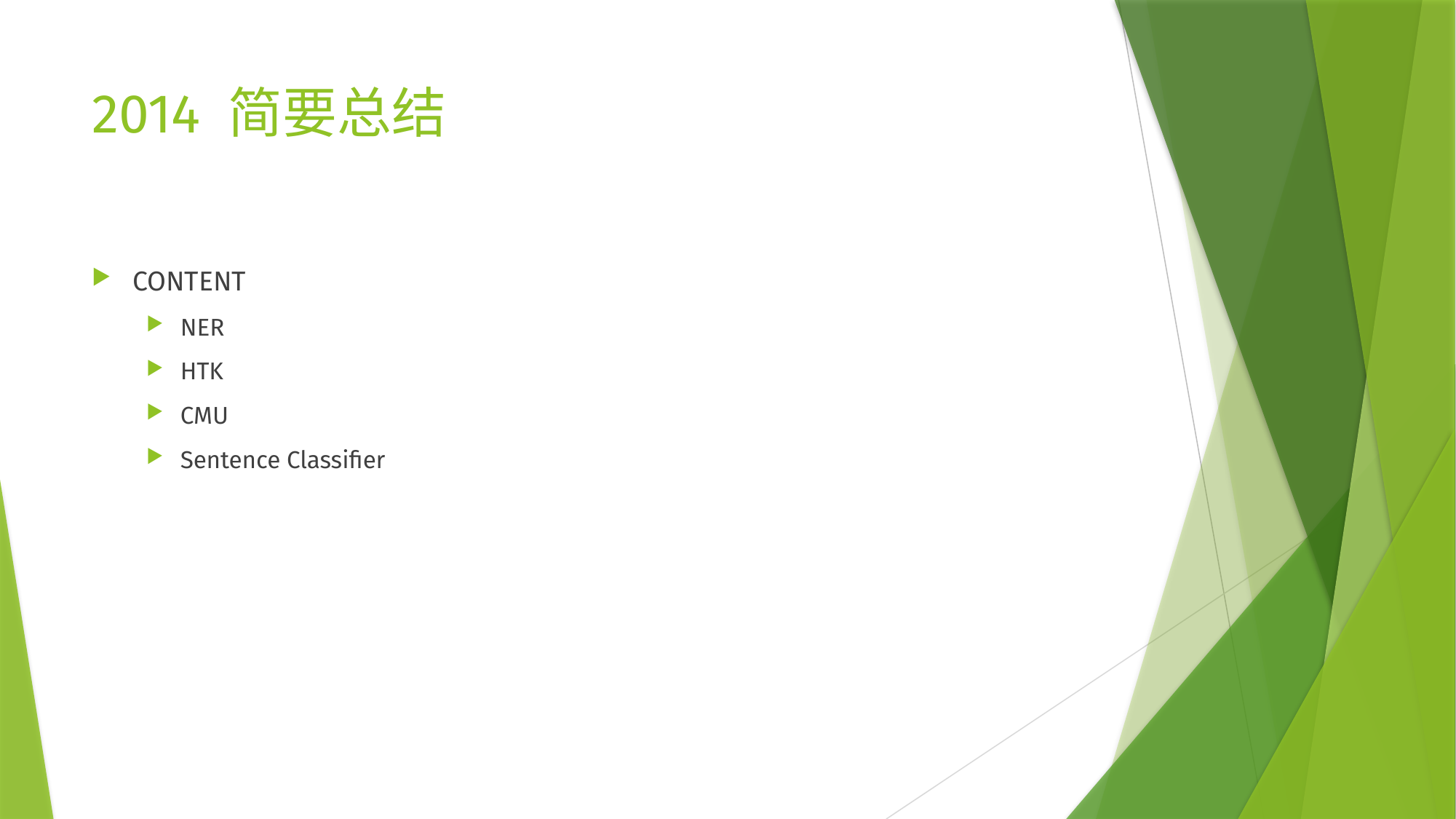

# 2014 简要总结
CONTENT
NER
HTK
CMU
Sentence Classifier